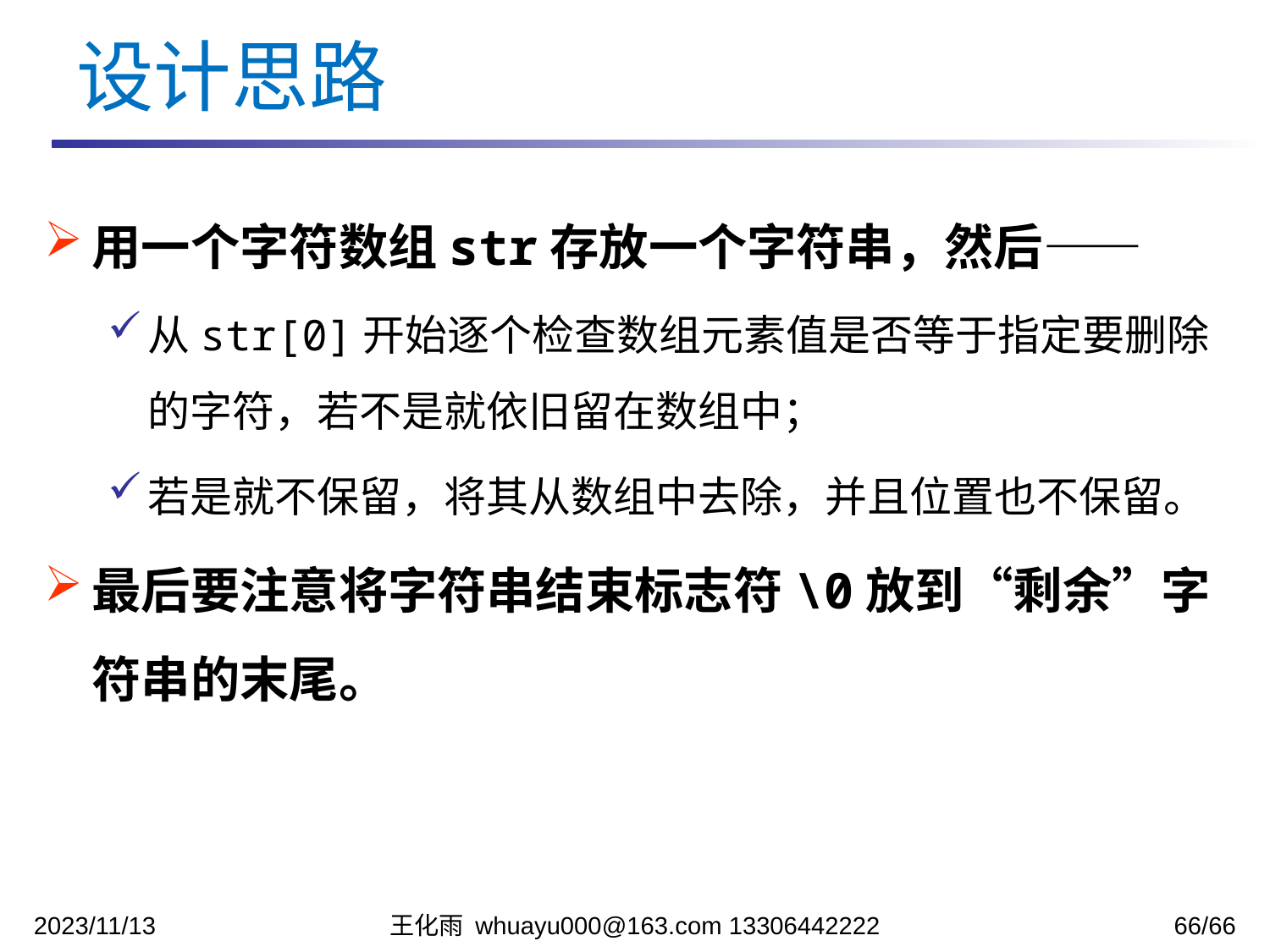

设计思路
用一个字符数组str存放一个字符串，然后——
从str[0]开始逐个检查数组元素值是否等于指定要删除的字符，若不是就依旧留在数组中；
若是就不保留，将其从数组中去除，并且位置也不保留。
最后要注意将字符串结束标志符\0放到“剩余”字符串的末尾。
2023/11/13
王化雨 whuayu000@163.com 13306442222
66/66